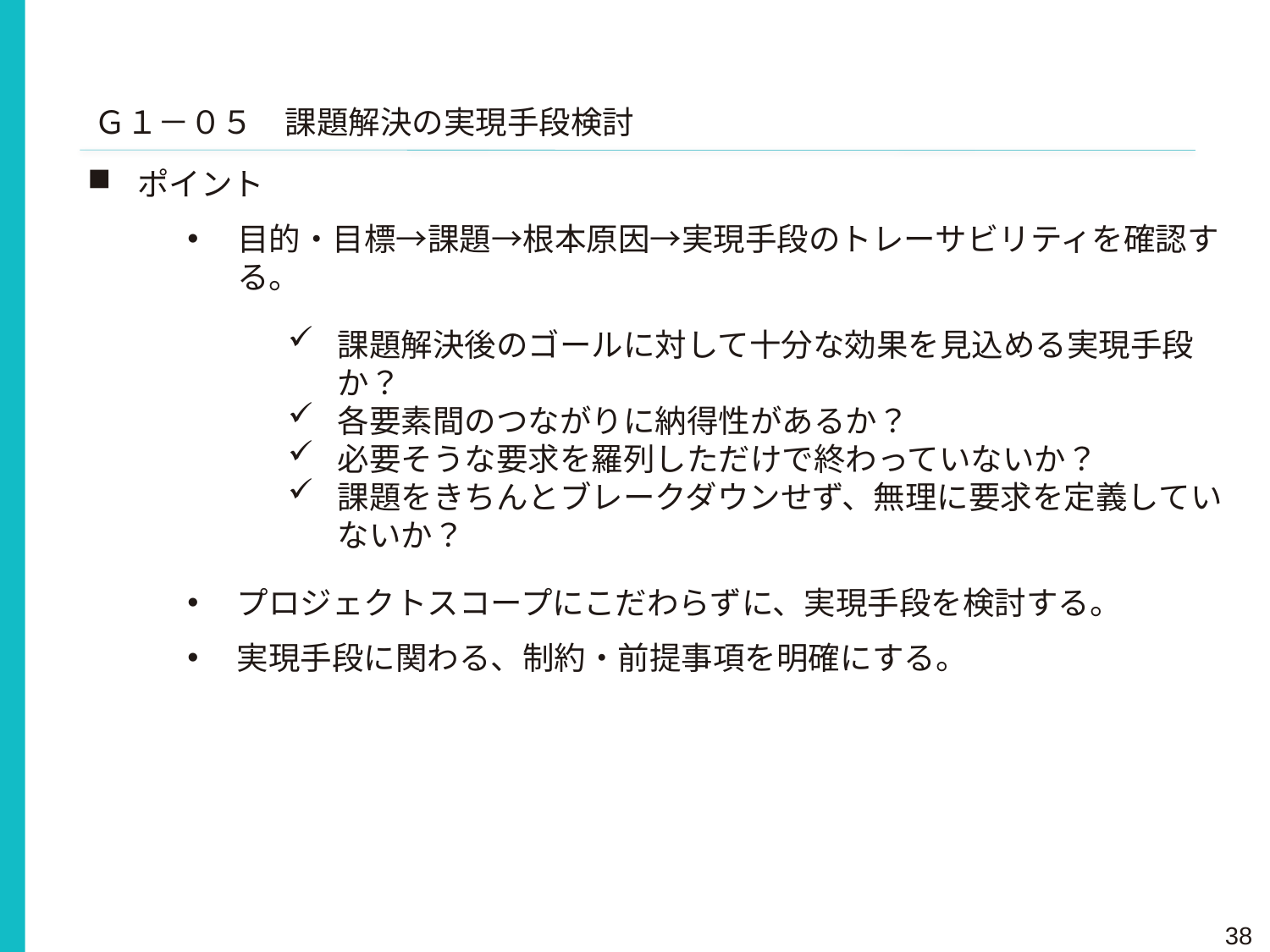

Ｇ１－０５　課題解決の実現手段検討
ポイント

目的・目標→課題→根本原因→実現手段のトレーサビリティを確認する。

課題解決後のゴールに対して十分な効果を見込める実現手段か？
各要素間のつながりに納得性があるか？
必要そうな要求を羅列しただけで終わっていないか？
課題をきちんとブレークダウンせず、無理に要求を定義していないか？

プロジェクトスコープにこだわらずに、実現手段を検討する。

実現手段に関わる、制約・前提事項を明確にする。

38